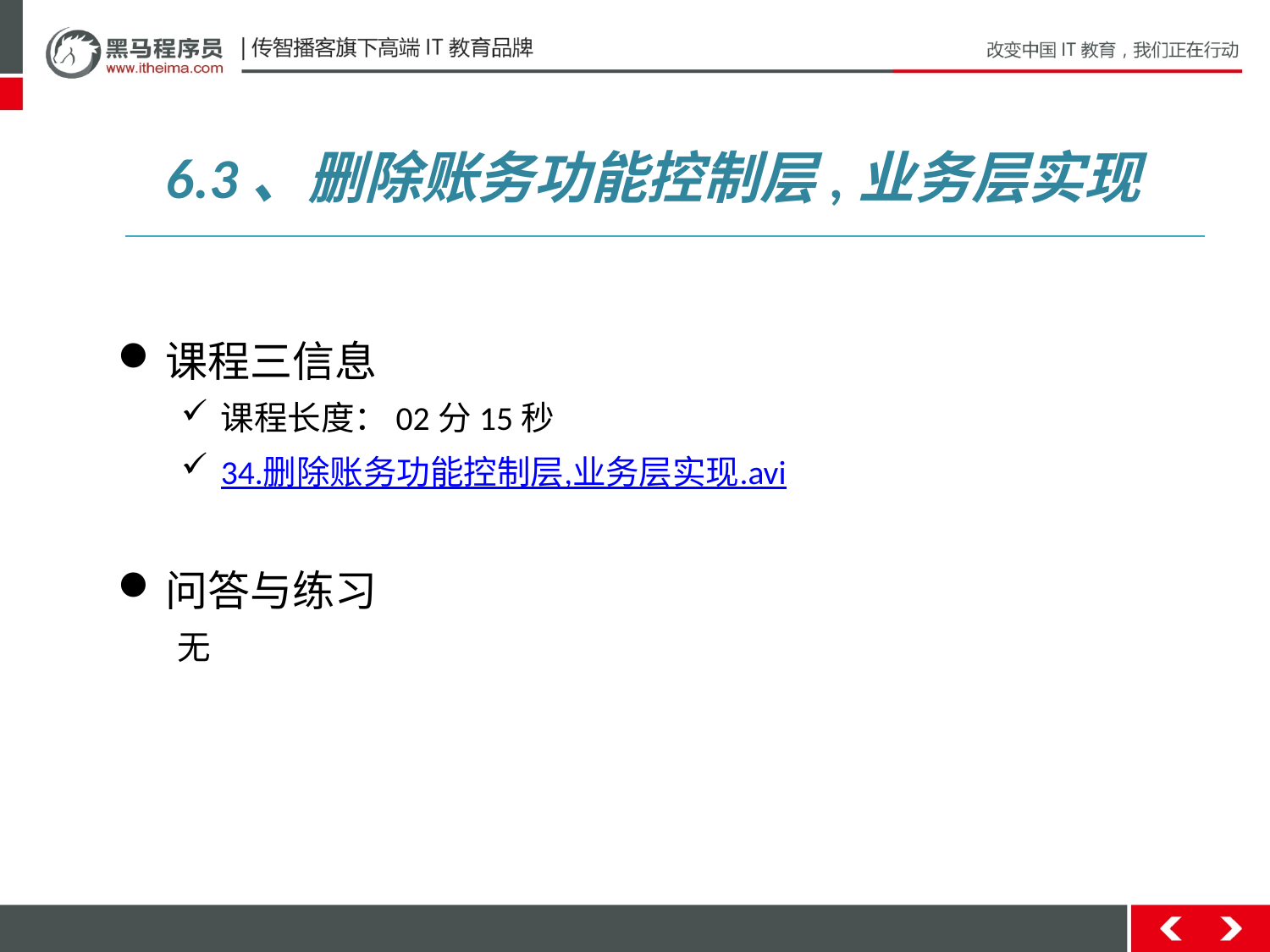

6.3、删除账务功能控制层,业务层实现

课程三信息
课程长度：02分15秒
34.删除账务功能控制层,业务层实现.avi

问答与练习
       无